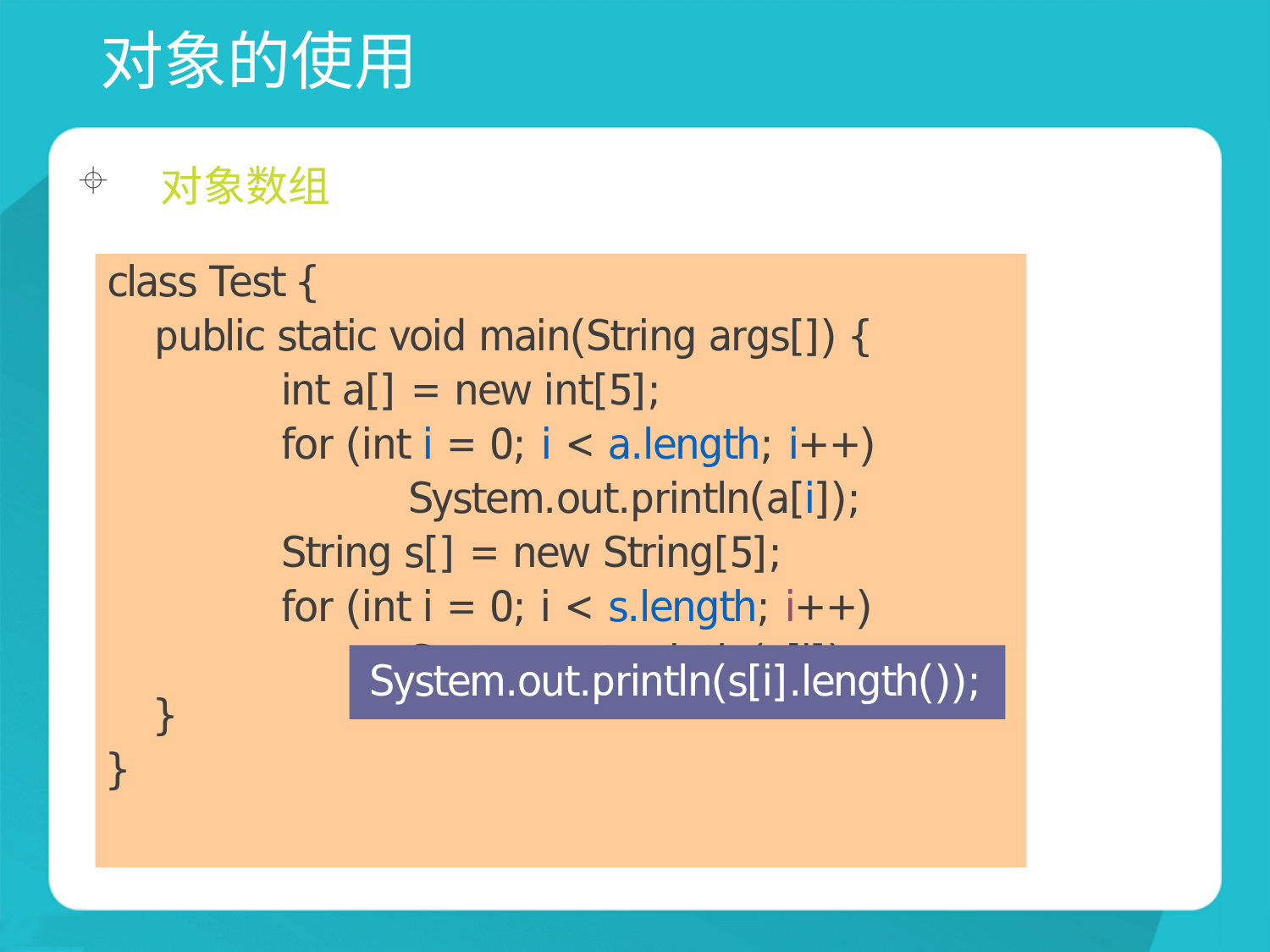

# 对象的使用
对象数组
class Test {
	public static void main(String args[]) {
		int a[] = new int[5];
		for (int i = 0; i < a.length; i++)
			System.out.println(a[i]);
		String s[] = new String[5];
		for (int i = 0; i < s.length; i++)
			System.out.println(s[i]);
	}
}
System.out.println(s[i].length());
73